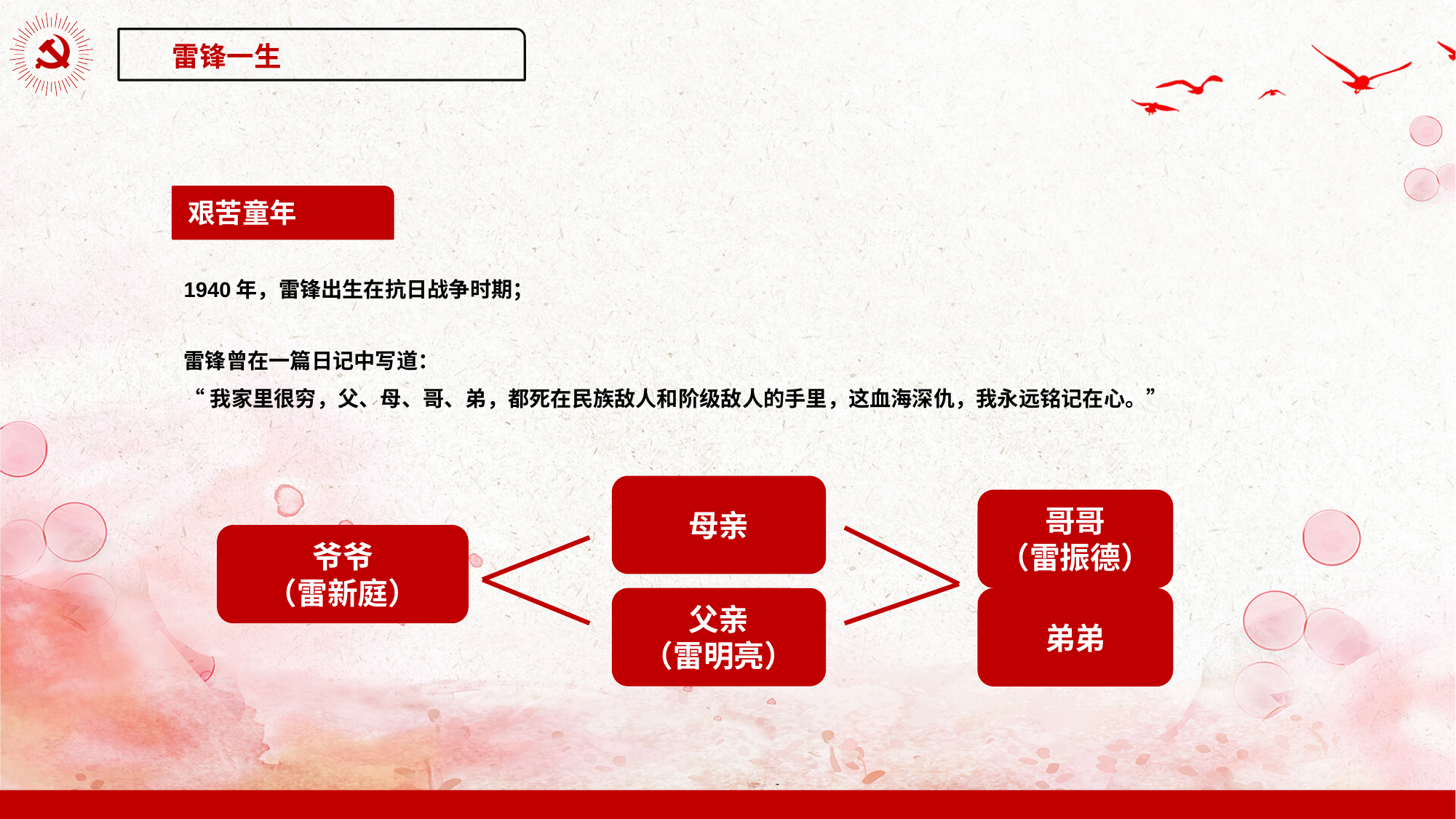

雷锋一生

艰苦童年
1940年，雷锋出生在抗日战争时期；
雷锋曾在一篇日记中写道：
“我家里很穷，父、母、哥、弟，都死在民族敌人和阶级敌人的手里，这血海深仇，我永远铭记在心。”

母亲

哥哥
（雷振德）

爷爷
（雷新庭）

父亲
（雷明亮）

弟弟